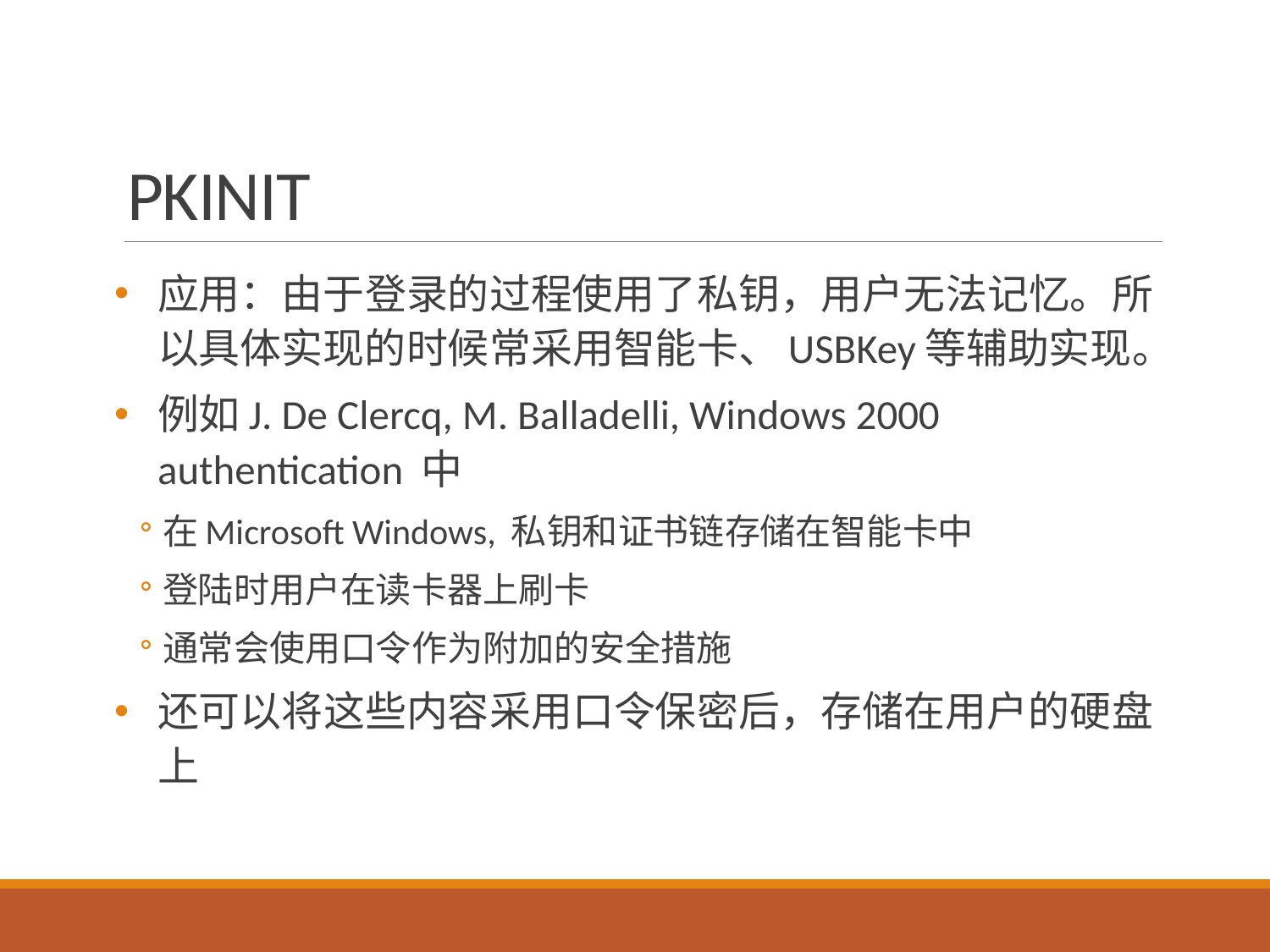

# PKINIT
应用：由于登录的过程使用了私钥，用户无法记忆。所以具体实现的时候常采用智能卡、USBKey等辅助实现。
例如J. De Clercq, M. Balladelli, Windows 2000 authentication 中
在Microsoft Windows, 私钥和证书链存储在智能卡中
登陆时用户在读卡器上刷卡
通常会使用口令作为附加的安全措施
还可以将这些内容采用口令保密后，存储在用户的硬盘上